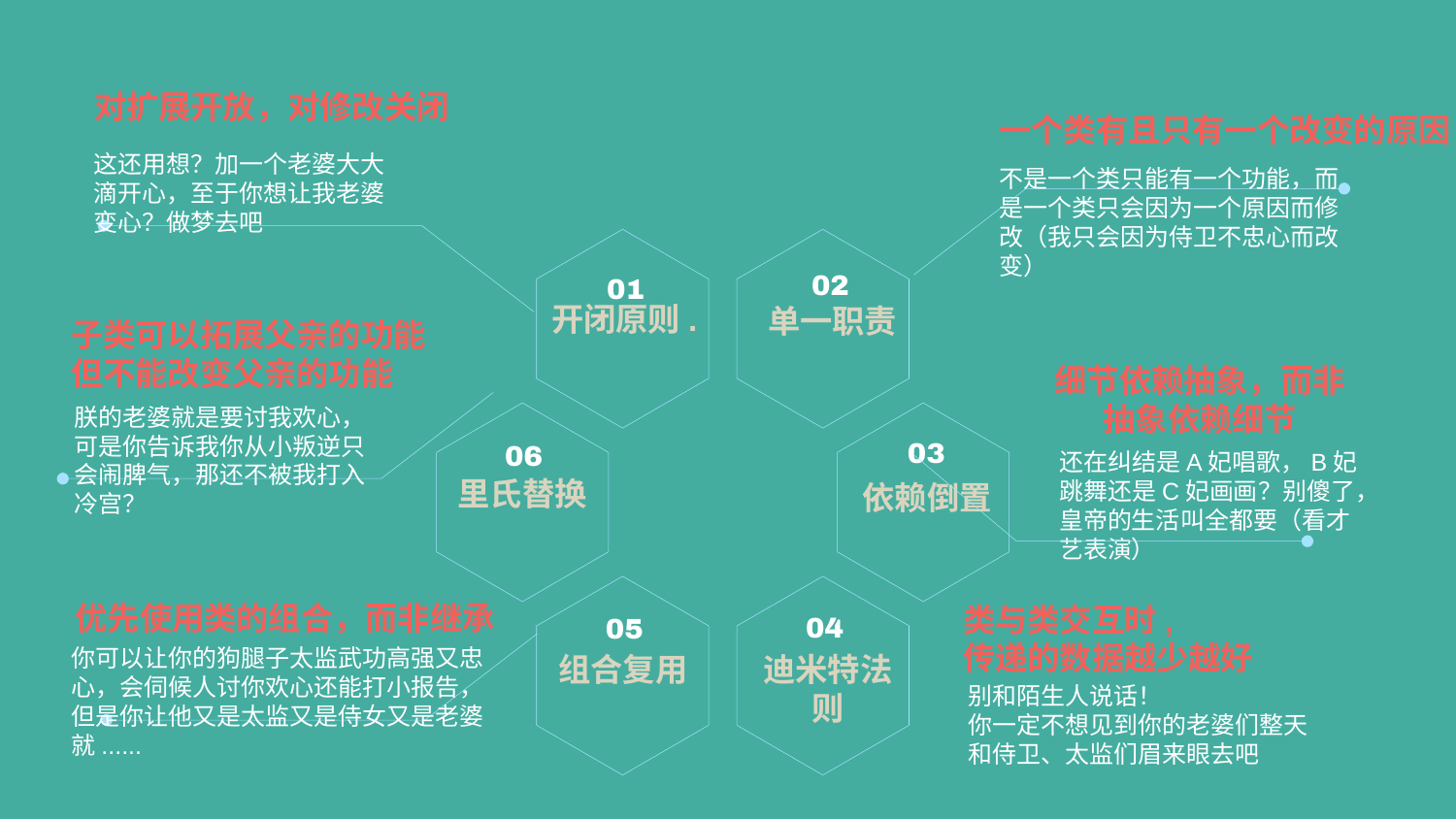

对扩展开放，对修改关闭
这还用想？加一个老婆大大滴开心，至于你想让我老婆变心？做梦去吧

一个类有且只有一个改变的原因
不是一个类只能有一个功能，而是一个类只会因为一个原因而修改（我只会因为侍卫不忠心而改变）

01
开闭原则.

02
 单一职责
子类可以拓展父亲的功能
但不能改变父亲的功能
朕的老婆就是要讨我欢心，可是你告诉我你从小叛逆只会闹脾气，那还不被我打入冷宫？

细节依赖抽象，而非
抽象依赖细节
还在纠结是A妃唱歌，B妃跳舞还是C妃画画？别傻了，皇帝的生活叫全都要（看才艺表演）

06
里氏替换

03
依赖倒置

类与类交互时,
传递的数据越少越好
别和陌生人说话！
你一定不想见到你的老婆们整天和侍卫、太监们眉来眼去吧

05
组合复用

04
迪米特法则
优先使用类的组合，而非继承
你可以让你的狗腿子太监武功高强又忠心，会伺候人讨你欢心还能打小报告，但是你让他又是太监又是侍女又是老婆就......